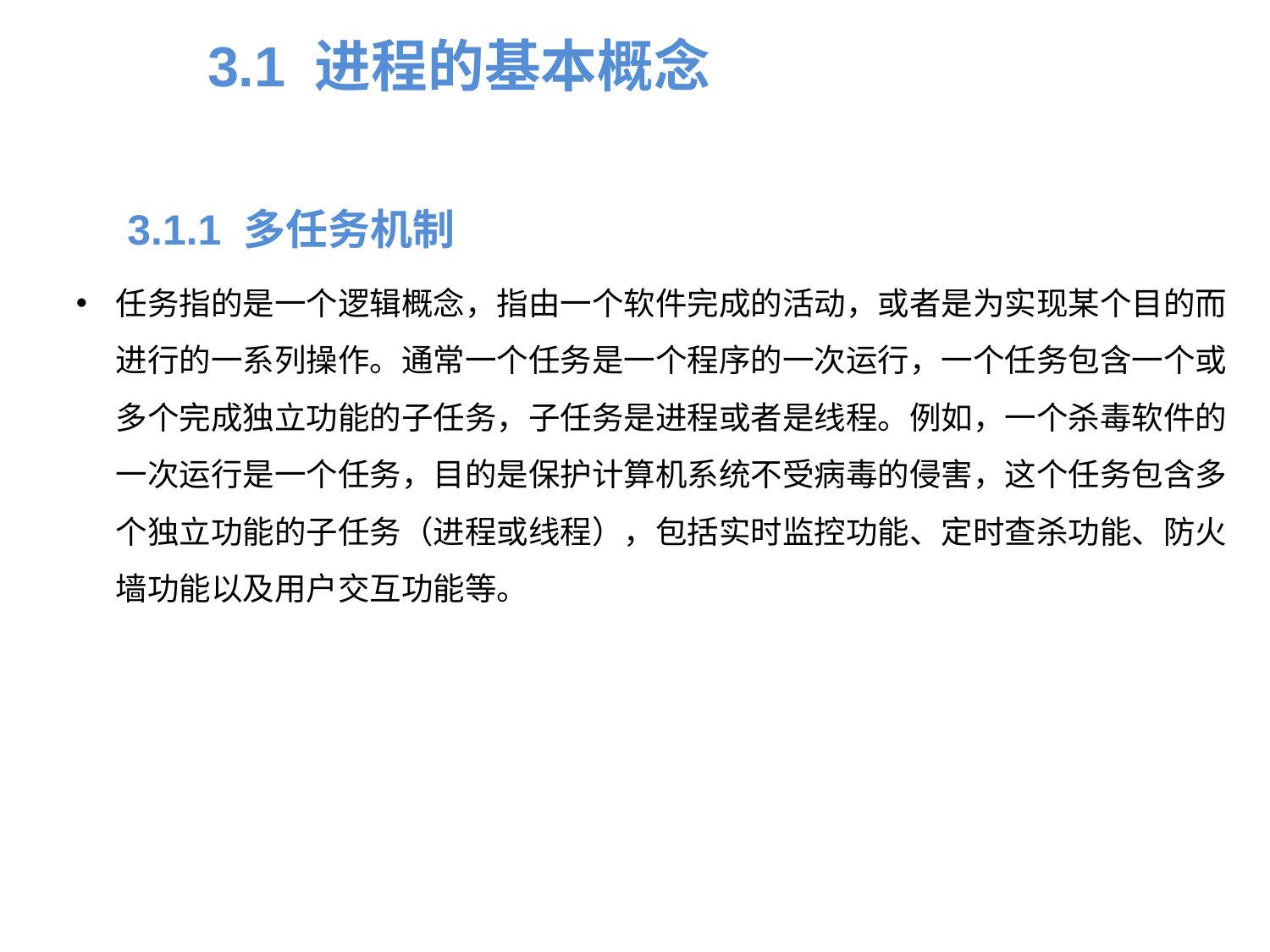

3.1 进程的基本概念
3.1.1 多任务机制
任务指的是一个逻辑概念，指由一个软件完成的活动，或者是为实现某个目的而进行的一系列操作。通常一个任务是一个程序的一次运行，一个任务包含一个或多个完成独立功能的子任务，子任务是进程或者是线程。例如，一个杀毒软件的一次运行是一个任务，目的是保护计算机系统不受病毒的侵害，这个任务包含多个独立功能的子任务（进程或线程），包括实时监控功能、定时查杀功能、防火墙功能以及用户交互功能等。